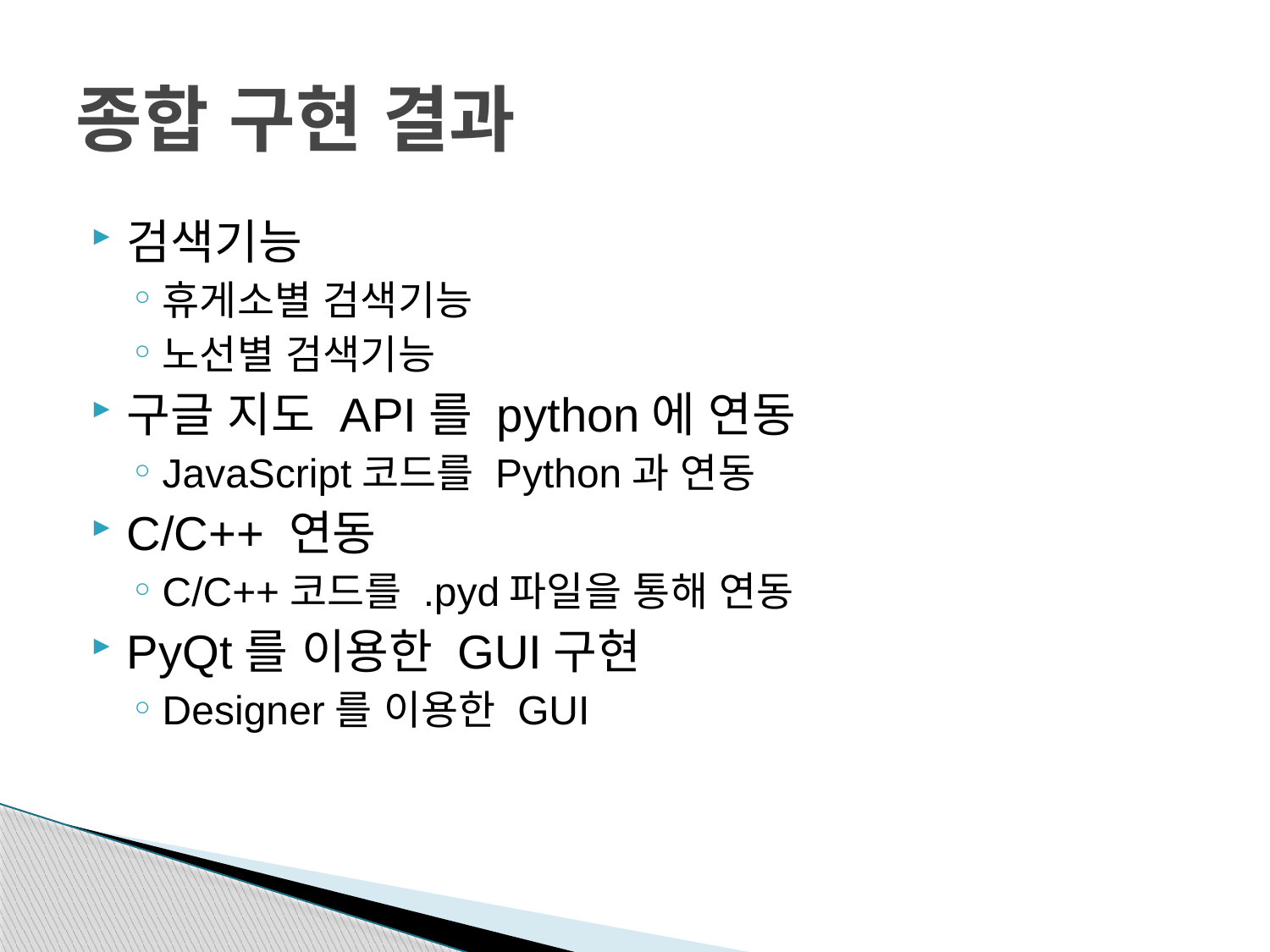

# 종합 구현 결과
검색기능
휴게소별 검색기능
노선별 검색기능
구글 지도 API를 python에 연동
JavaScript코드를 Python과 연동
C/C++ 연동
C/C++코드를 .pyd파일을 통해 연동
PyQt를 이용한 GUI구현
Designer를 이용한 GUI